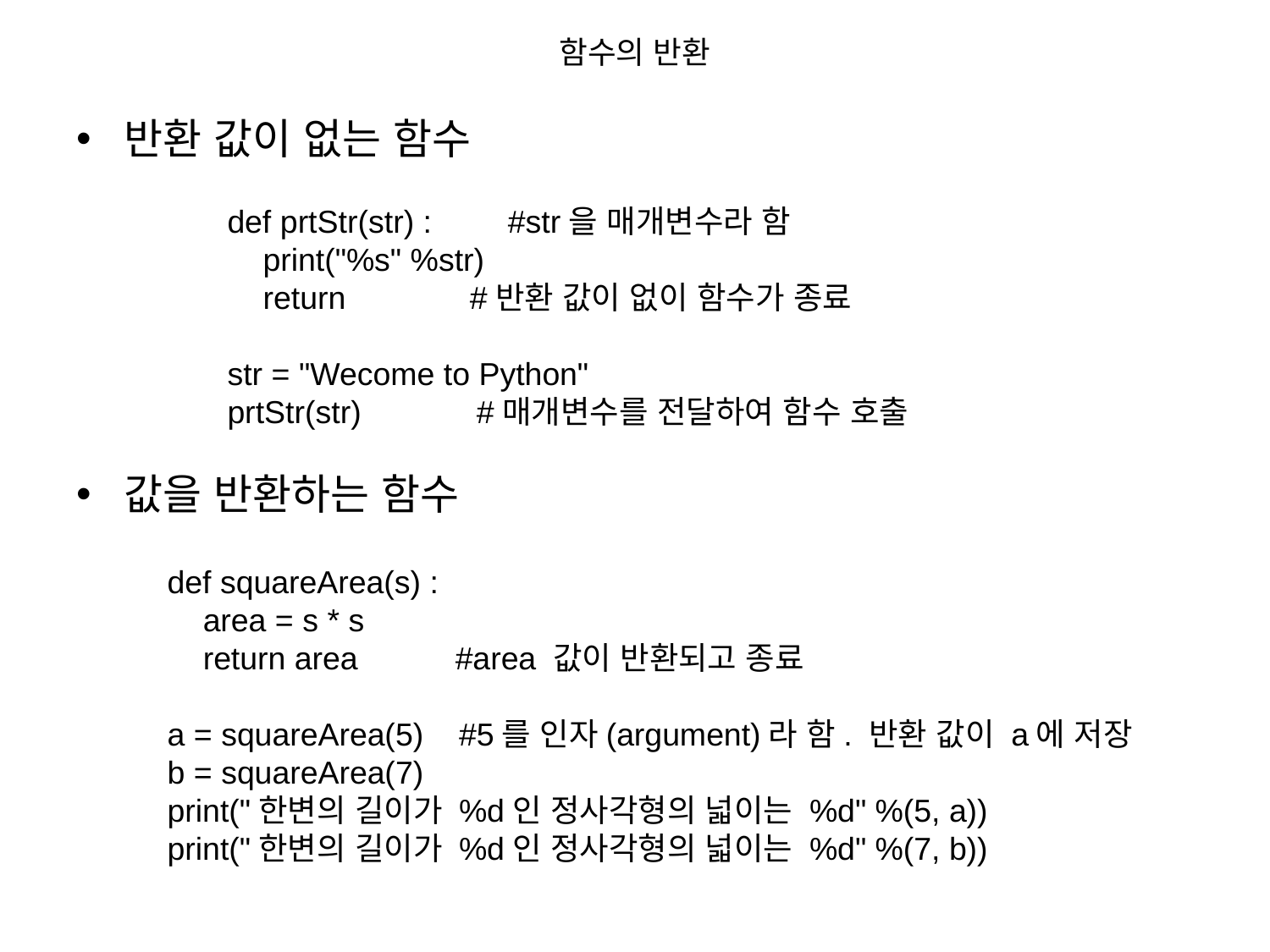

# 함수의 반환
반환 값이 없는 함수

값을 반환하는 함수

def prtStr(str) :   	   #str을 매개변수라 함
    print("%s" %str)
    return              #반환 값이 없이 함수가 종료

str = "Wecome to Python"
prtStr(str)             #매개변수를 전달하여 함수 호출
def squareArea(s) :
    area = s * s
    return area           #area 값이 반환되고 종료

a = squareArea(5)    #5를 인자(argument)라 함. 반환 값이 a에 저장
b = squareArea(7)
print("한변의 길이가 %d인 정사각형의 넓이는 %d" %(5, a))
print("한변의 길이가 %d인 정사각형의 넓이는 %d" %(7, b))